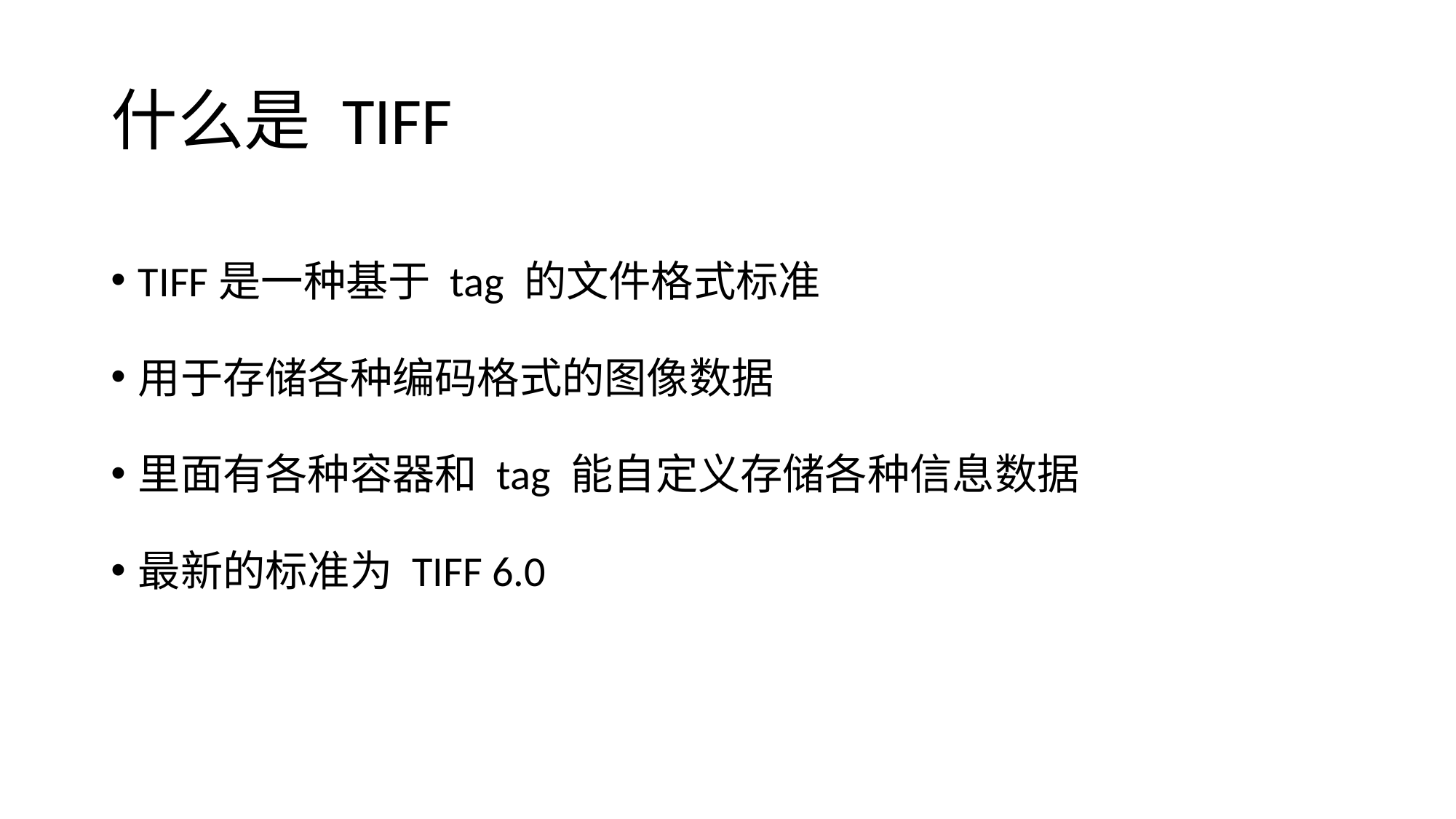

# 什么是 TIFF
TIFF是一种基于 tag 的文件格式标准
用于存储各种编码格式的图像数据
里面有各种容器和 tag 能自定义存储各种信息数据
最新的标准为 TIFF 6.0